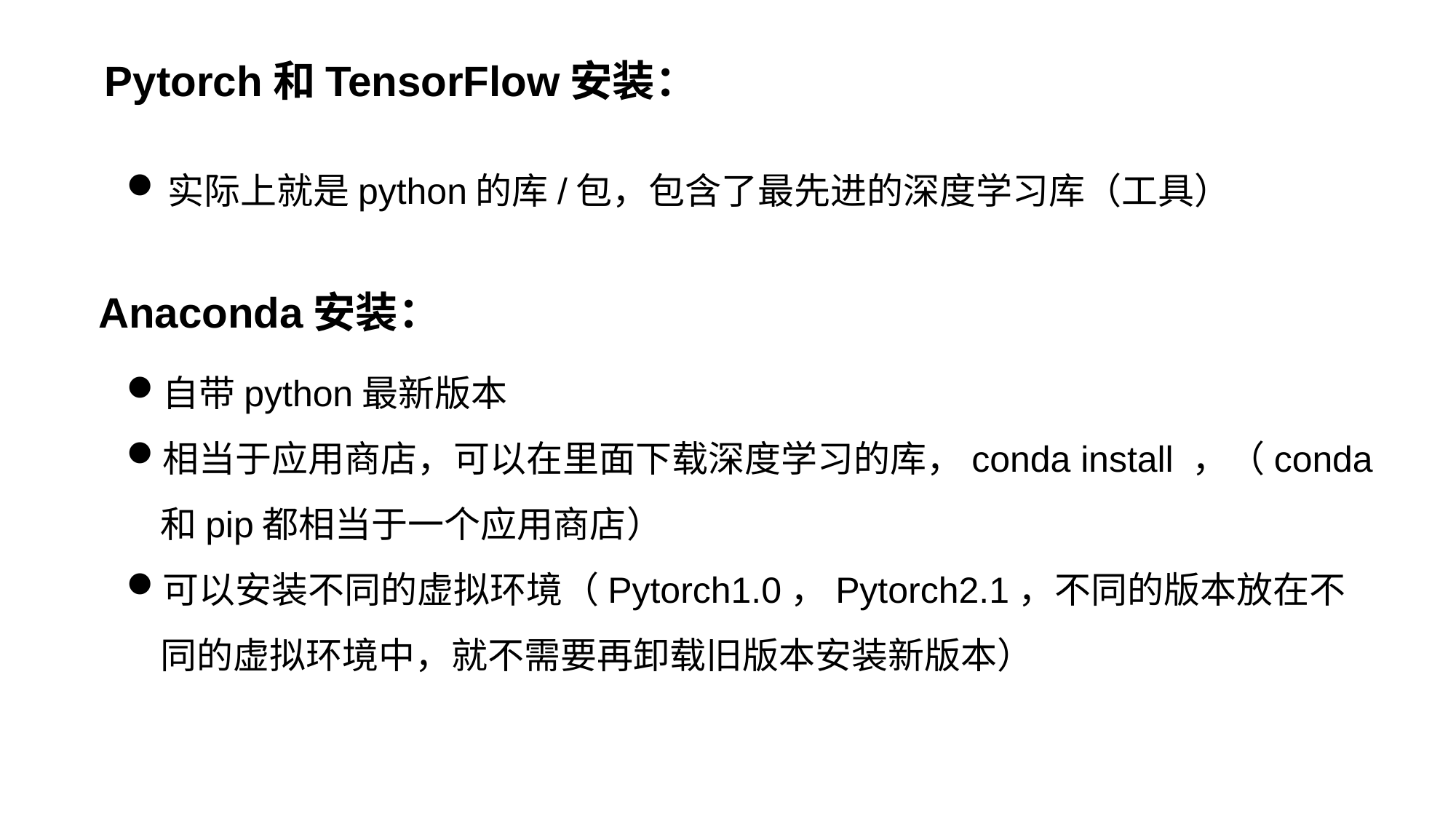

# Pytorch和TensorFlow安装：
实际上就是python的库/包，包含了最先进的深度学习库（工具）

Anaconda安装：
自带python最新版本
相当于应用商店，可以在里面下载深度学习的库，conda install ，（conda和pip都相当于一个应用商店）
可以安装不同的虚拟环境（Pytorch1.0，Pytorch2.1，不同的版本放在不同的虚拟环境中，就不需要再卸载旧版本安装新版本）